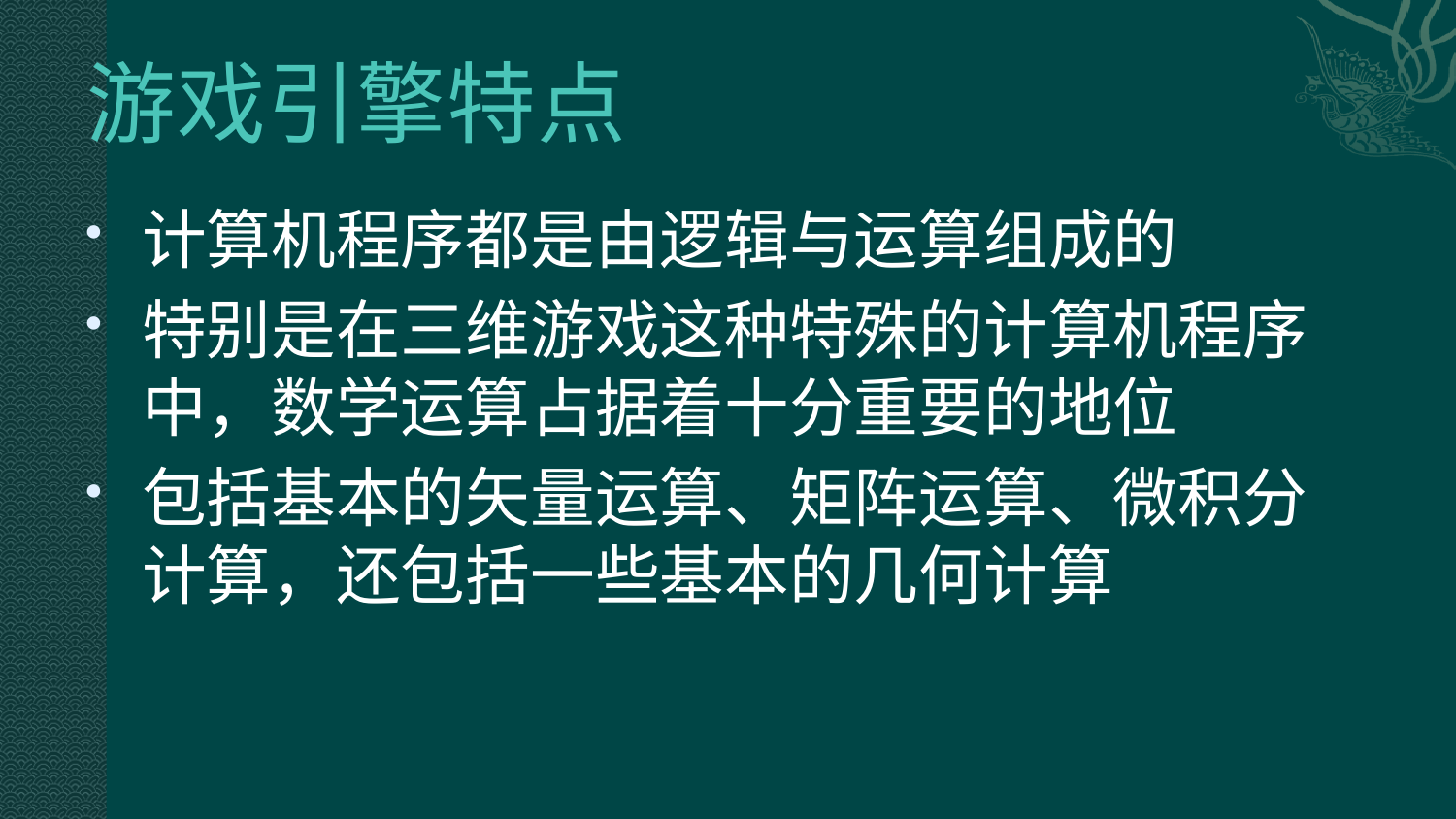

# 游戏引擎特点
计算机程序都是由逻辑与运算组成的
特别是在三维游戏这种特殊的计算机程序中，数学运算占据着十分重要的地位
包括基本的矢量运算、矩阵运算、微积分计算，还包括一些基本的几何计算